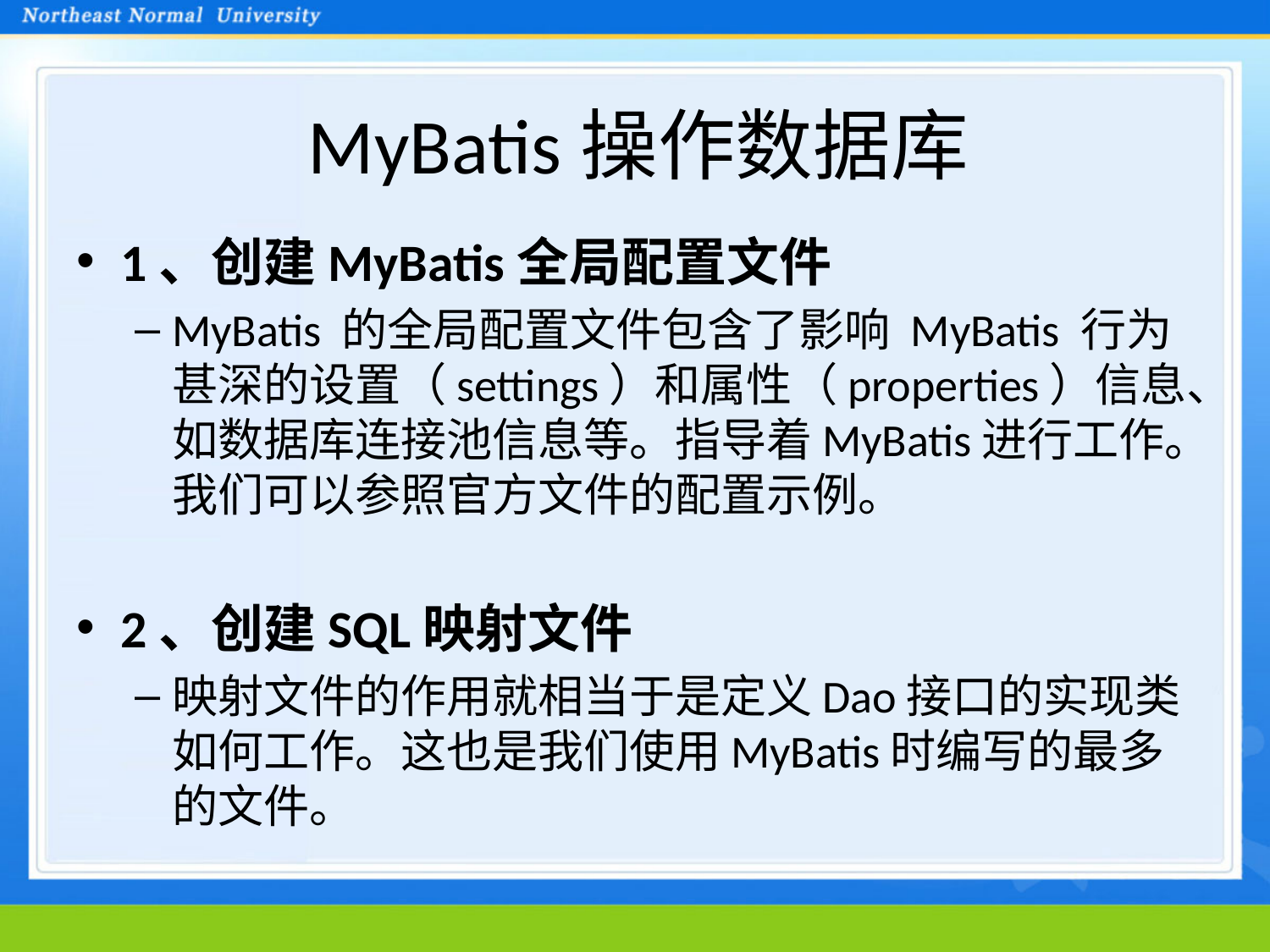

# MyBatis操作数据库
1、创建MyBatis全局配置文件
MyBatis 的全局配置文件包含了影响 MyBatis 行为甚深的设置（settings）和属性（properties）信息、如数据库连接池信息等。指导着MyBatis进行工作。我们可以参照官方文件的配置示例。

2、创建SQL映射文件
映射文件的作用就相当于是定义Dao接口的实现类如何工作。这也是我们使用MyBatis时编写的最多的文件。